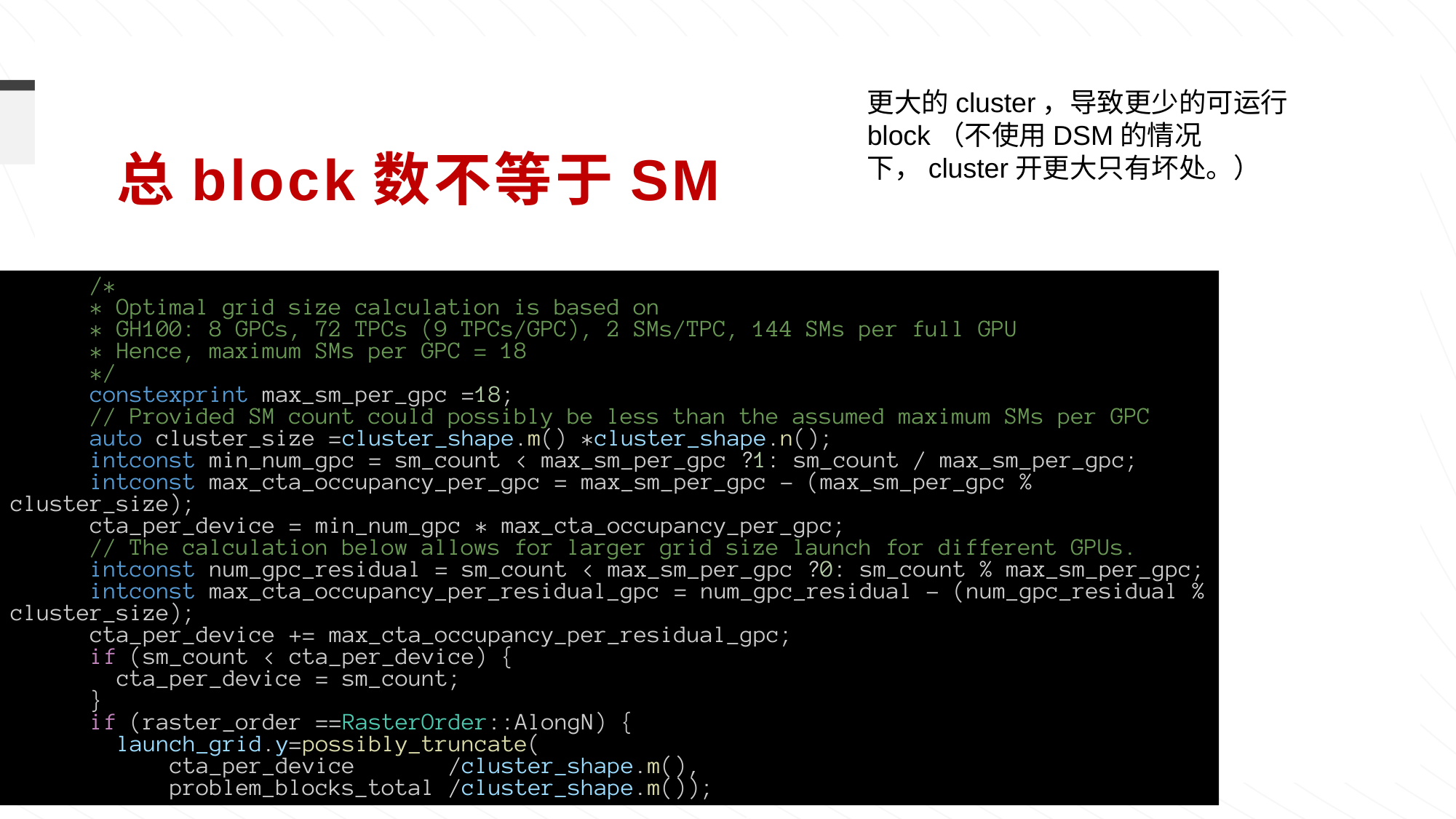

/*
      * Optimal grid size calculation is based on
      * GH100: 8 GPCs, 72 TPCs (9 TPCs/GPC), 2 SMs/TPC, 144 SMs per full GPU
      * Hence, maximum SMs per GPC = 18
      */
      constexpr int max_sm_per_gpc = 18;
      // Provided SM count could possibly be less than the assumed maximum SMs per GPC
      auto cluster_size = cluster_shape.m() * cluster_shape.n();
      int const min_num_gpc = sm_count < max_sm_per_gpc ? 1 : sm_count / max_sm_per_gpc;
      int const max_cta_occupancy_per_gpc = max_sm_per_gpc - (max_sm_per_gpc % cluster_size);
      cta_per_device = min_num_gpc * max_cta_occupancy_per_gpc;

      // The calculation below allows for larger grid size launch for different GPUs.
      int const num_gpc_residual = sm_count < max_sm_per_gpc ? 0 : sm_count % max_sm_per_gpc;
      int const max_cta_occupancy_per_residual_gpc = num_gpc_residual - (num_gpc_residual % cluster_size);
      cta_per_device += max_cta_occupancy_per_residual_gpc;

      if (sm_count < cta_per_device) {
        cta_per_device = sm_count;
      }
      if (raster_order == RasterOrder::AlongN) {
        launch_grid.y = possibly_truncate(
            cta_per_device       / cluster_shape.m(),
            problem_blocks_total / cluster_shape.m());
      }
更大的cluster，导致更少的可运行block（不使用DSM的情况下，cluster开更大只有坏处。）
总block数不等于SM
      /*
      * Optimal grid size calculation is based on
      * GH100: 8 GPCs, 72 TPCs (9 TPCs/GPC), 2 SMs/TPC, 144 SMs per full GPU
      * Hence, maximum SMs per GPC = 18
      */
      constexprint max_sm_per_gpc =18;
      // Provided SM count could possibly be less than the assumed maximum SMs per GPC
      auto cluster_size =cluster_shape.m() *cluster_shape.n();
      intconst min_num_gpc = sm_count < max_sm_per_gpc ?1: sm_count / max_sm_per_gpc;
      intconst max_cta_occupancy_per_gpc = max_sm_per_gpc - (max_sm_per_gpc % cluster_size);
      cta_per_device = min_num_gpc * max_cta_occupancy_per_gpc;
      // The calculation below allows for larger grid size launch for different GPUs.
      intconst num_gpc_residual = sm_count < max_sm_per_gpc ?0: sm_count % max_sm_per_gpc;
      intconst max_cta_occupancy_per_residual_gpc = num_gpc_residual - (num_gpc_residual % cluster_size);
      cta_per_device += max_cta_occupancy_per_residual_gpc;
      if (sm_count < cta_per_device) {
        cta_per_device = sm_count;
      }
      if (raster_order ==RasterOrder::AlongN) {
        launch_grid.y=possibly_truncate(
            cta_per_device       /cluster_shape.m(),
            problem_blocks_total /cluster_shape.m());